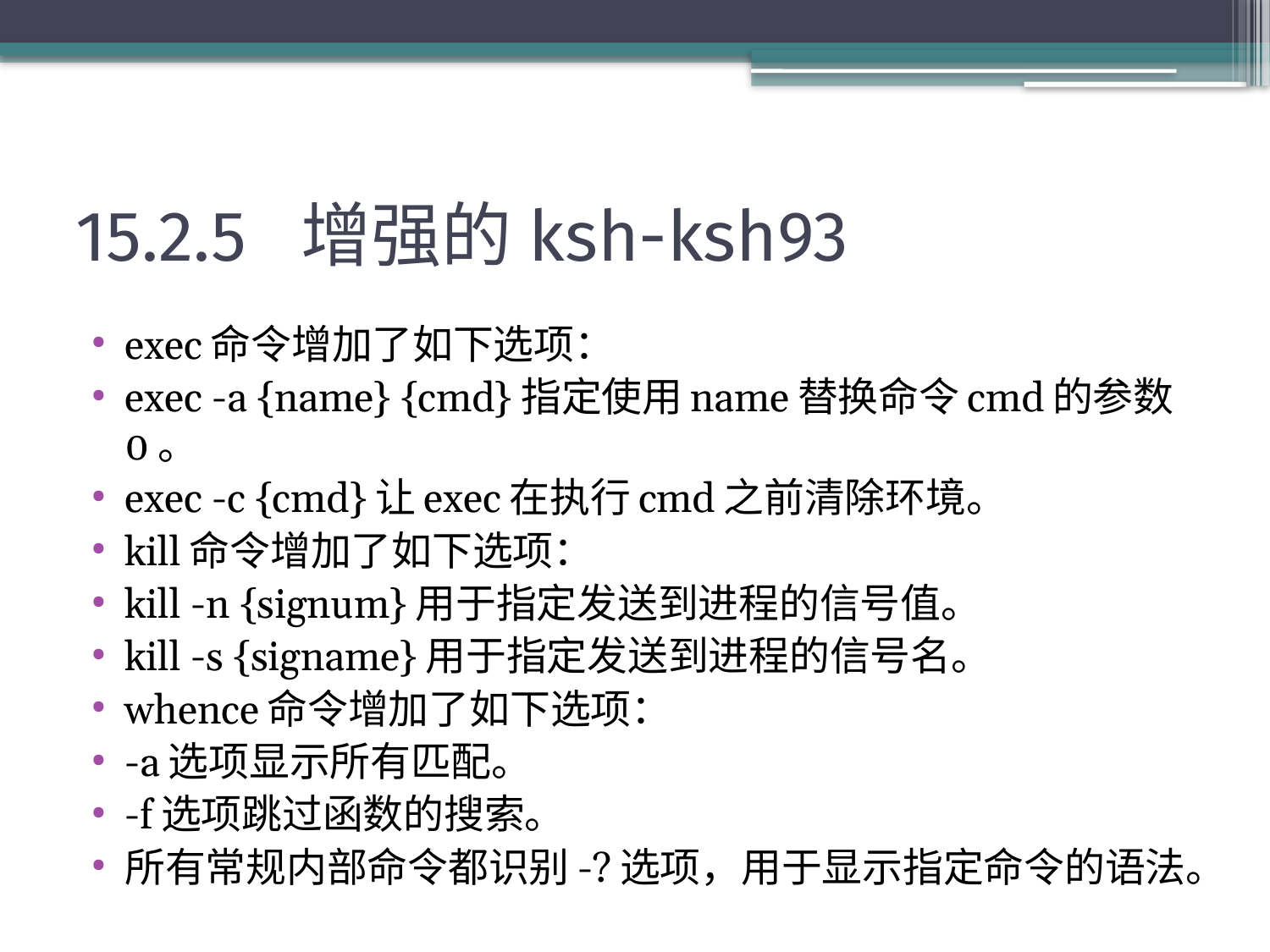

# 15.2.5  增强的ksh-ksh93
exec命令增加了如下选项：
exec -a {name} {cmd}指定使用name替换命令cmd的参数0。
exec -c {cmd}让exec在执行cmd之前清除环境。
kill命令增加了如下选项：
kill -n {signum}用于指定发送到进程的信号值。
kill -s {signame}用于指定发送到进程的信号名。
whence命令增加了如下选项：
-a选项显示所有匹配。
-f选项跳过函数的搜索。
所有常规内部命令都识别-?选项，用于显示指定命令的语法。